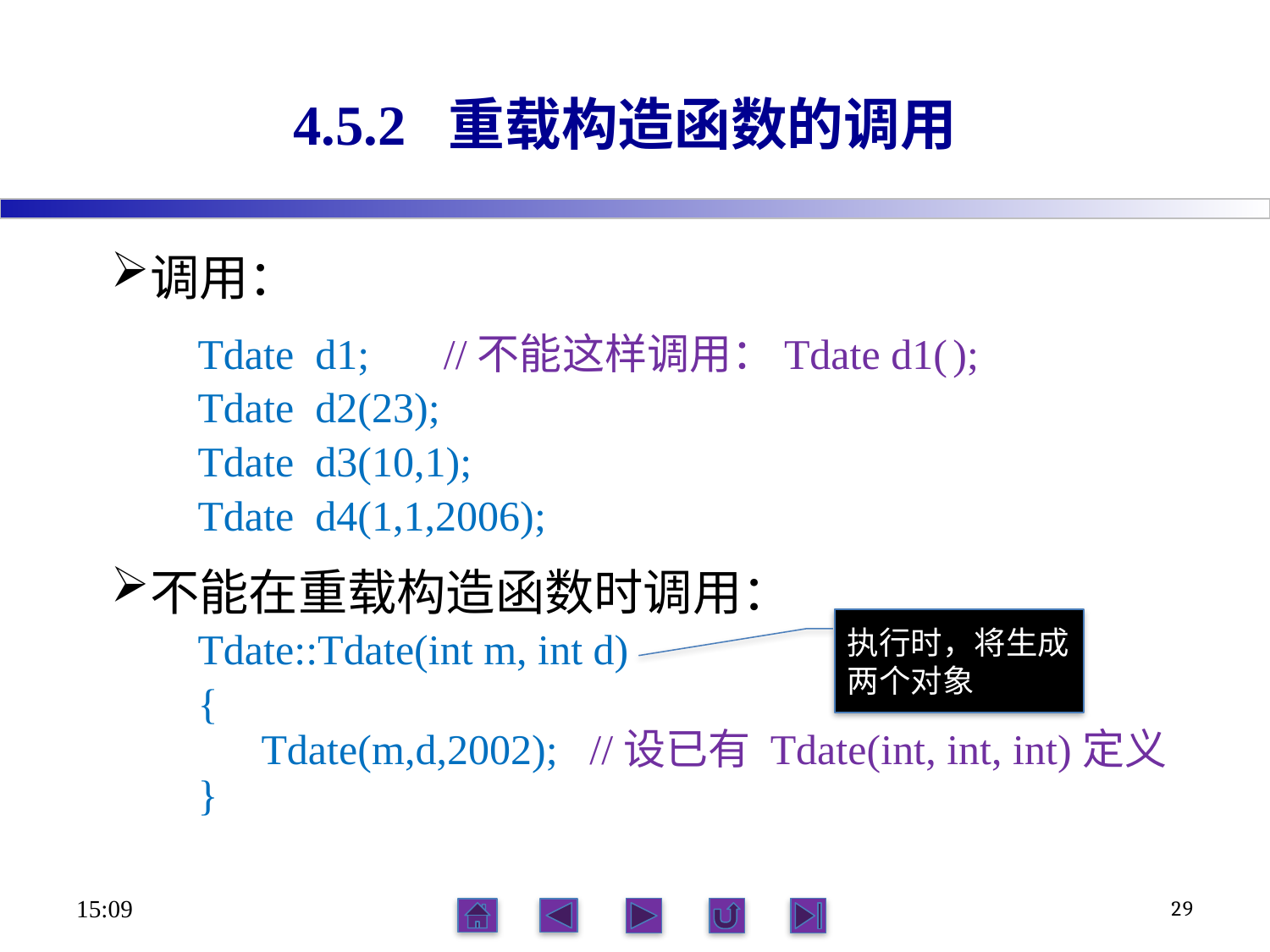

# 4.5.2  重载构造函数的调用
调用：
Tdate  d1;       //不能这样调用：Tdate d1( );
Tdate  d2(23);
Tdate  d3(10,1);
Tdate  d4(1,1,2006);
不能在重载构造函数时调用：
Tdate::Tdate(int m, int d)
{
      Tdate(m,d,2002);   //设已有 Tdate(int, int, int)定义
}
执行时，将生成两个对象
15:09
29